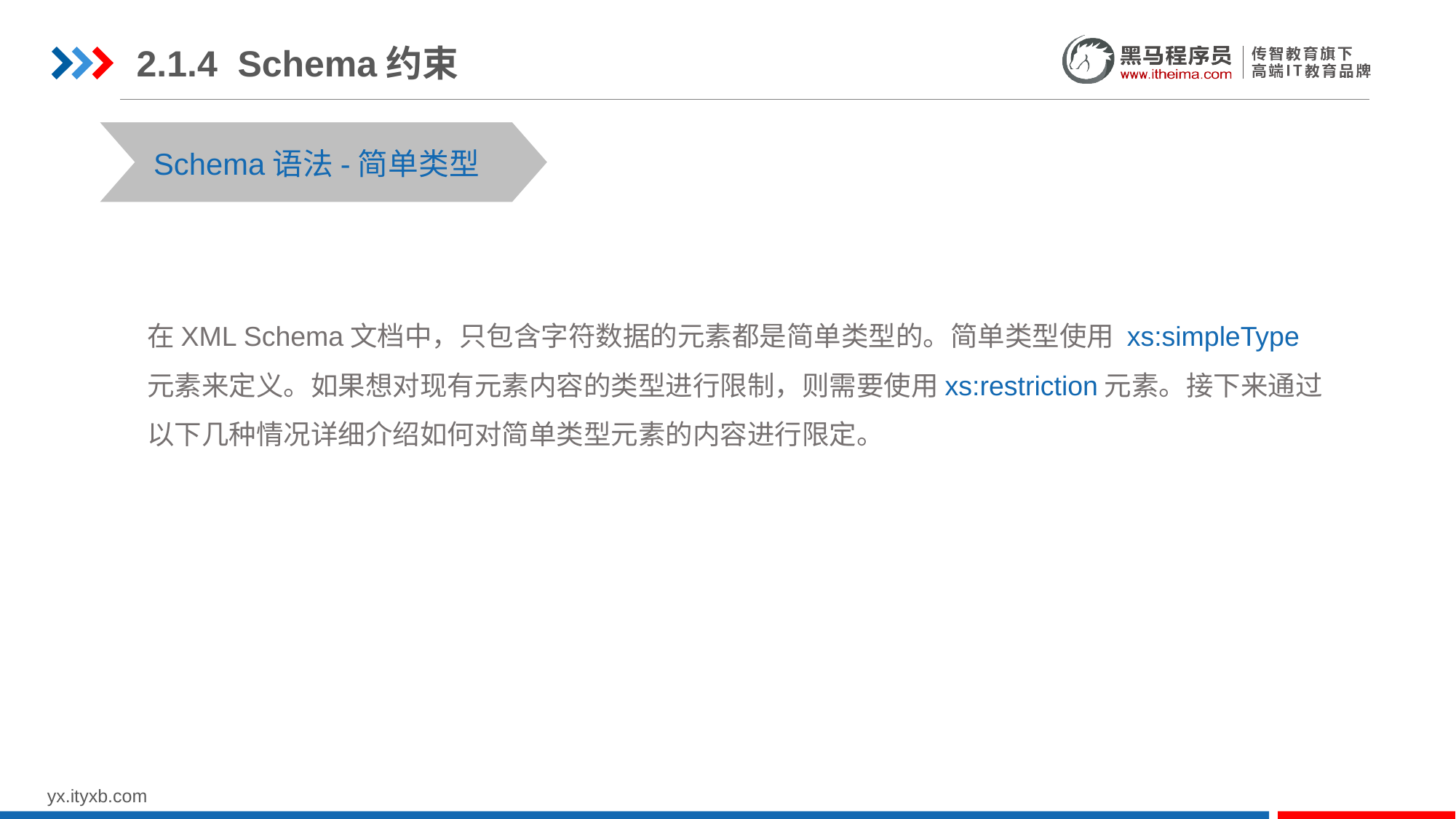

2.1.4  Schema约束

Schema语法-简单类型
在XML Schema文档中，只包含字符数据的元素都是简单类型的。简单类型使用 xs:simpleType元素来定义。如果想对现有元素内容的类型进行限制，则需要使用xs:restriction元素。接下来通过以下几种情况详细介绍如何对简单类型元素的内容进行限定。